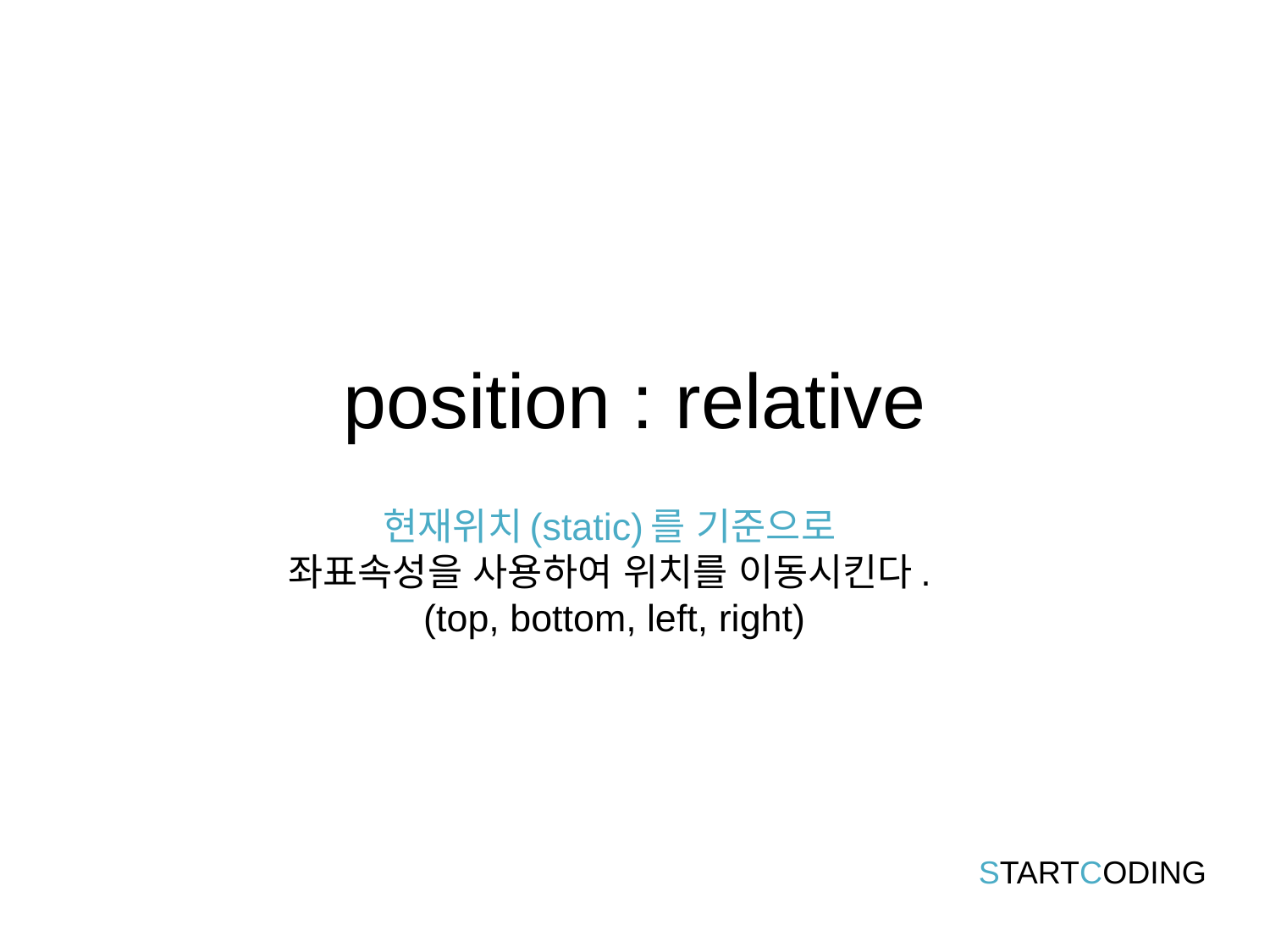

# position : relative
현재위치(static)를 기준으로
좌표속성을 사용하여 위치를 이동시킨다.
(top, bottom, left, right)
STARTCODING